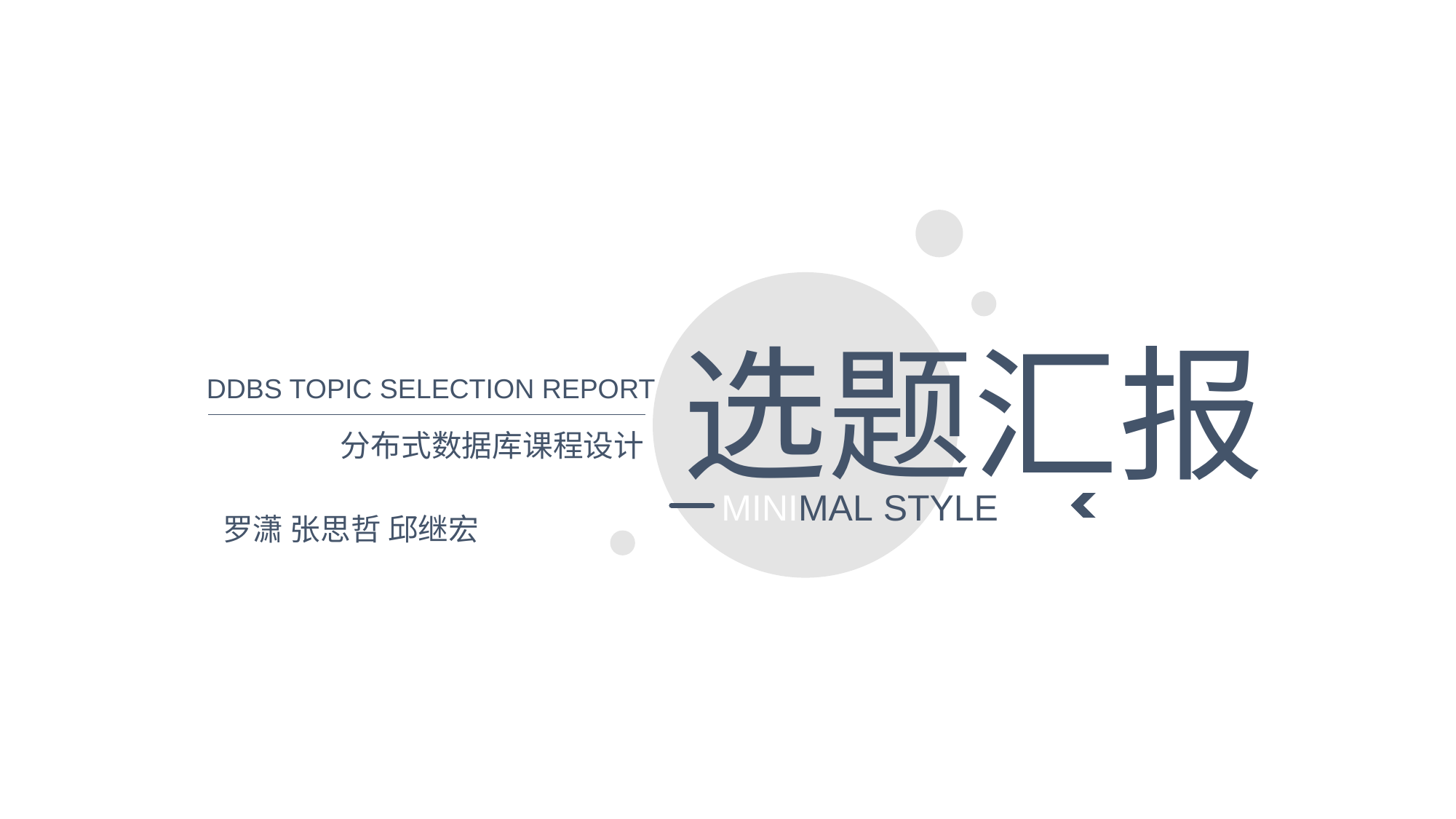

选题汇报
DDBS TOPIC SELECTION REPORT
分布式数据库课程设计
MINIMAL STYLE

罗潇 张思哲 邱继宏